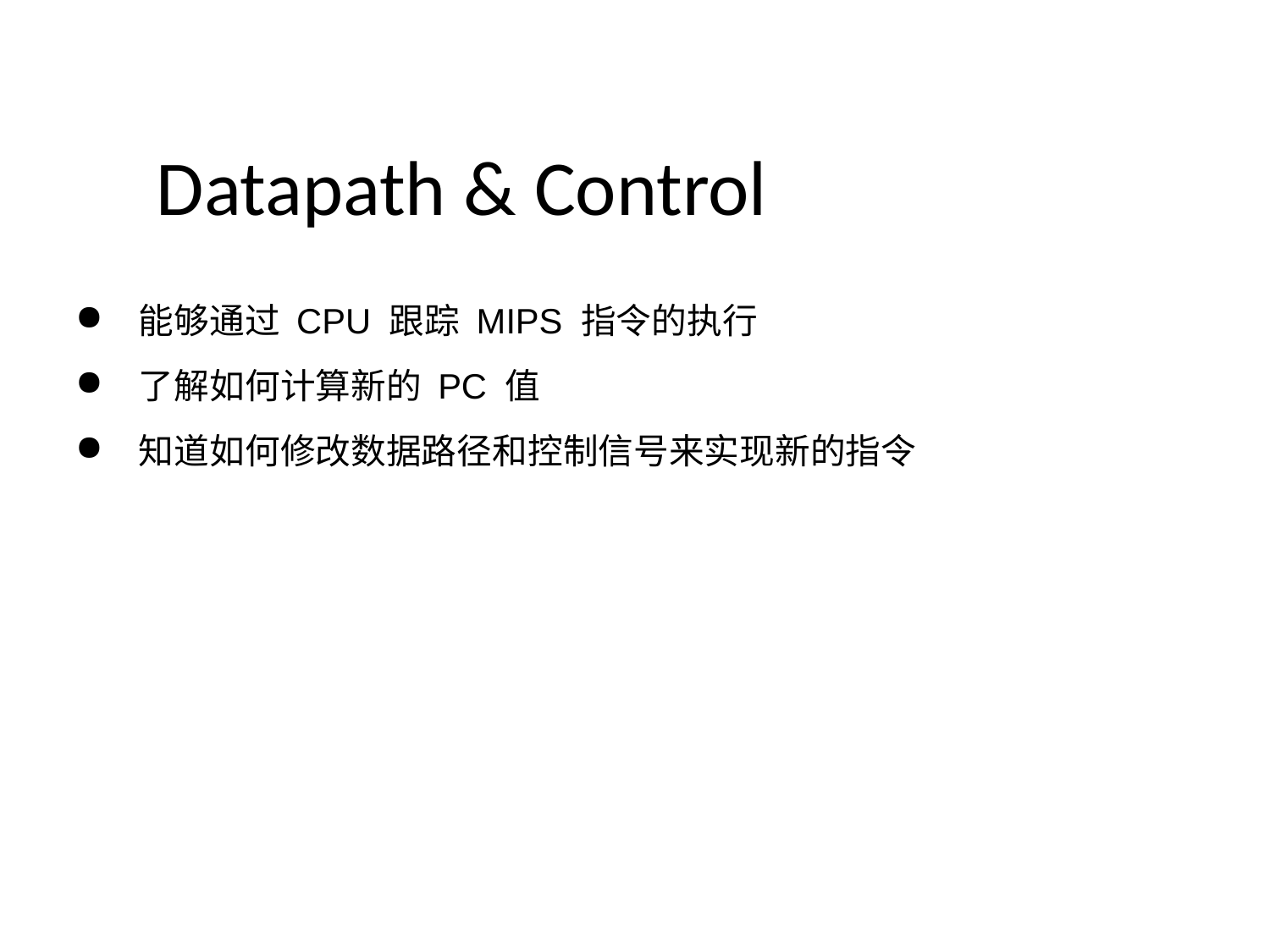

# Datapath & Control
能够通过 CPU 跟踪 MIPS 指令的执行
了解如何计算新的 PC 值
知道如何修改数据路径和控制信号来实现新的指令